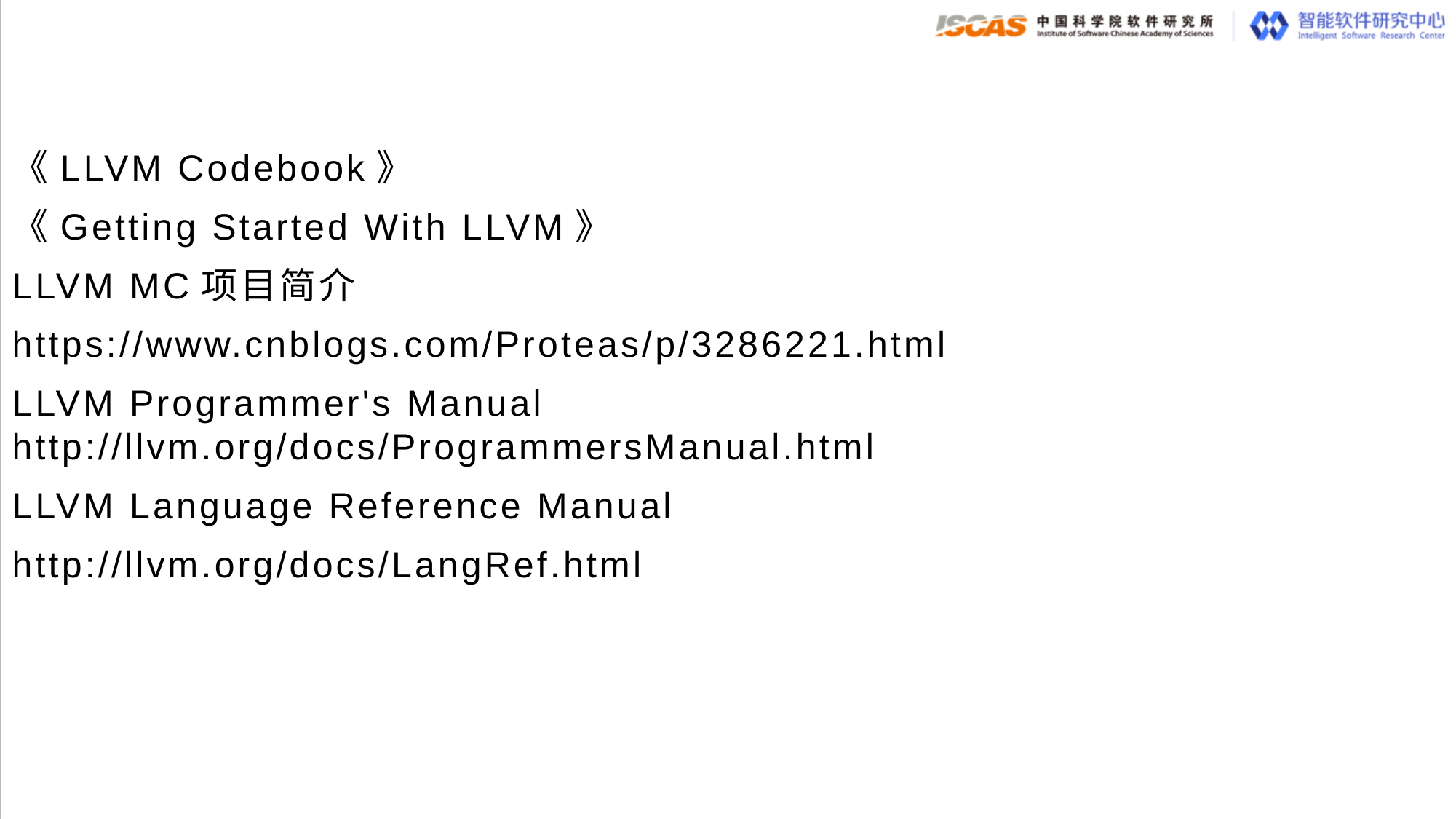

《LLVM Codebook》
《Getting Started With LLVM》
LLVM MC项目简介
https://www.cnblogs.com/Proteas/p/3286221.html
LLVM Programmer's Manual http://llvm.org/docs/ProgrammersManual.html
LLVM Language Reference Manual
http://llvm.org/docs/LangRef.html